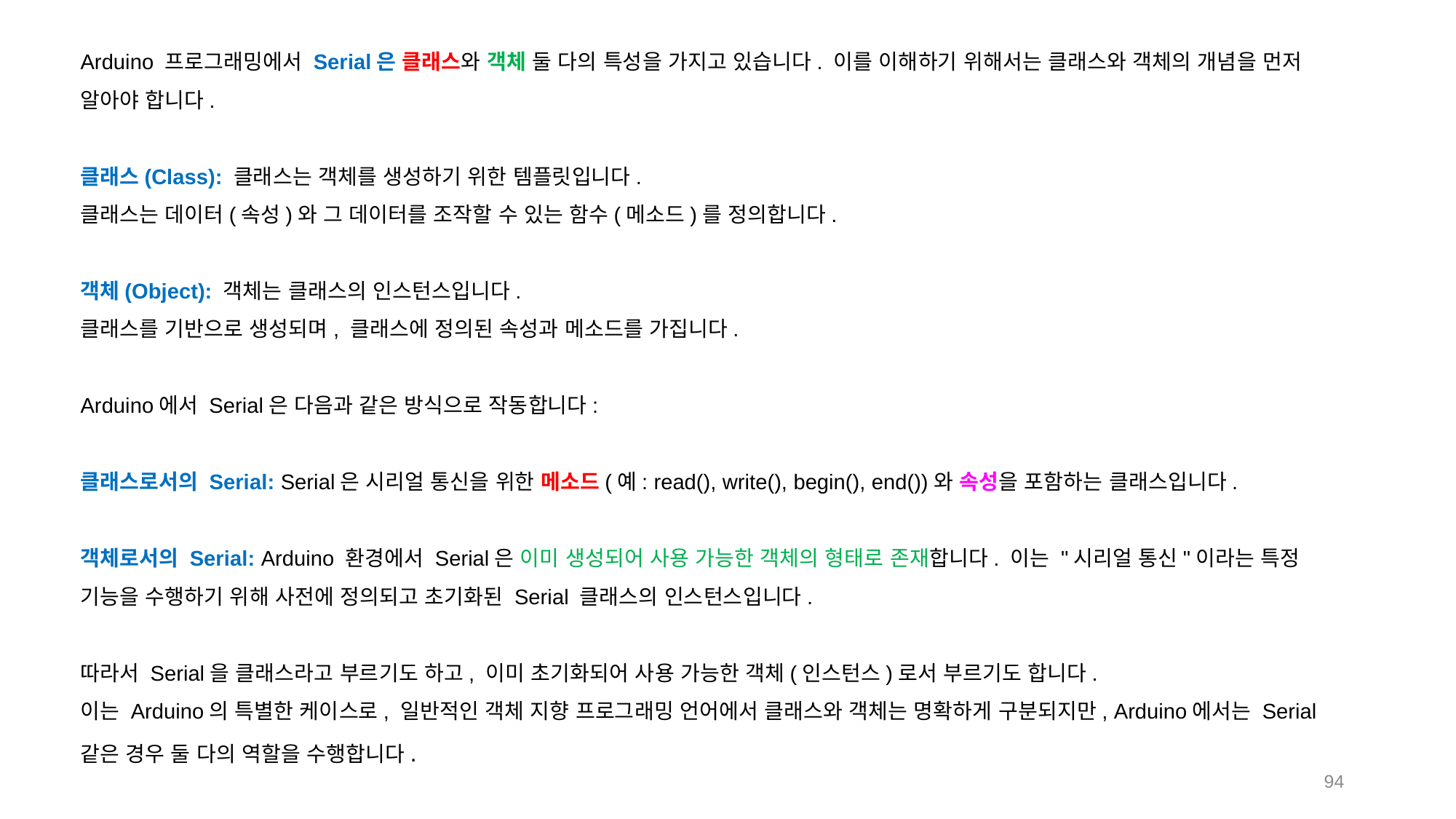

Arduino 프로그래밍에서 Serial은 클래스와 객체 둘 다의 특성을 가지고 있습니다. 이를 이해하기 위해서는 클래스와 객체의 개념을 먼저 알아야 합니다.

클래스(Class): 클래스는 객체를 생성하기 위한 템플릿입니다.
클래스는 데이터(속성)와 그 데이터를 조작할 수 있는 함수(메소드)를 정의합니다.

객체(Object): 객체는 클래스의 인스턴스입니다.
클래스를 기반으로 생성되며, 클래스에 정의된 속성과 메소드를 가집니다.

Arduino에서 Serial은 다음과 같은 방식으로 작동합니다:

클래스로서의 Serial: Serial은 시리얼 통신을 위한 메소드(예: read(), write(), begin(), end())와 속성을 포함하는 클래스입니다.

객체로서의 Serial: Arduino 환경에서 Serial은 이미 생성되어 사용 가능한 객체의 형태로 존재합니다. 이는 "시리얼 통신"이라는 특정 기능을 수행하기 위해 사전에 정의되고 초기화된 Serial 클래스의 인스턴스입니다.

따라서 Serial을 클래스라고 부르기도 하고, 이미 초기화되어 사용 가능한 객체(인스턴스)로서 부르기도 합니다.
이는 Arduino의 특별한 케이스로, 일반적인 객체 지향 프로그래밍 언어에서 클래스와 객체는 명확하게 구분되지만, Arduino에서는 Serial 같은 경우 둘 다의 역할을 수행합니다.
94